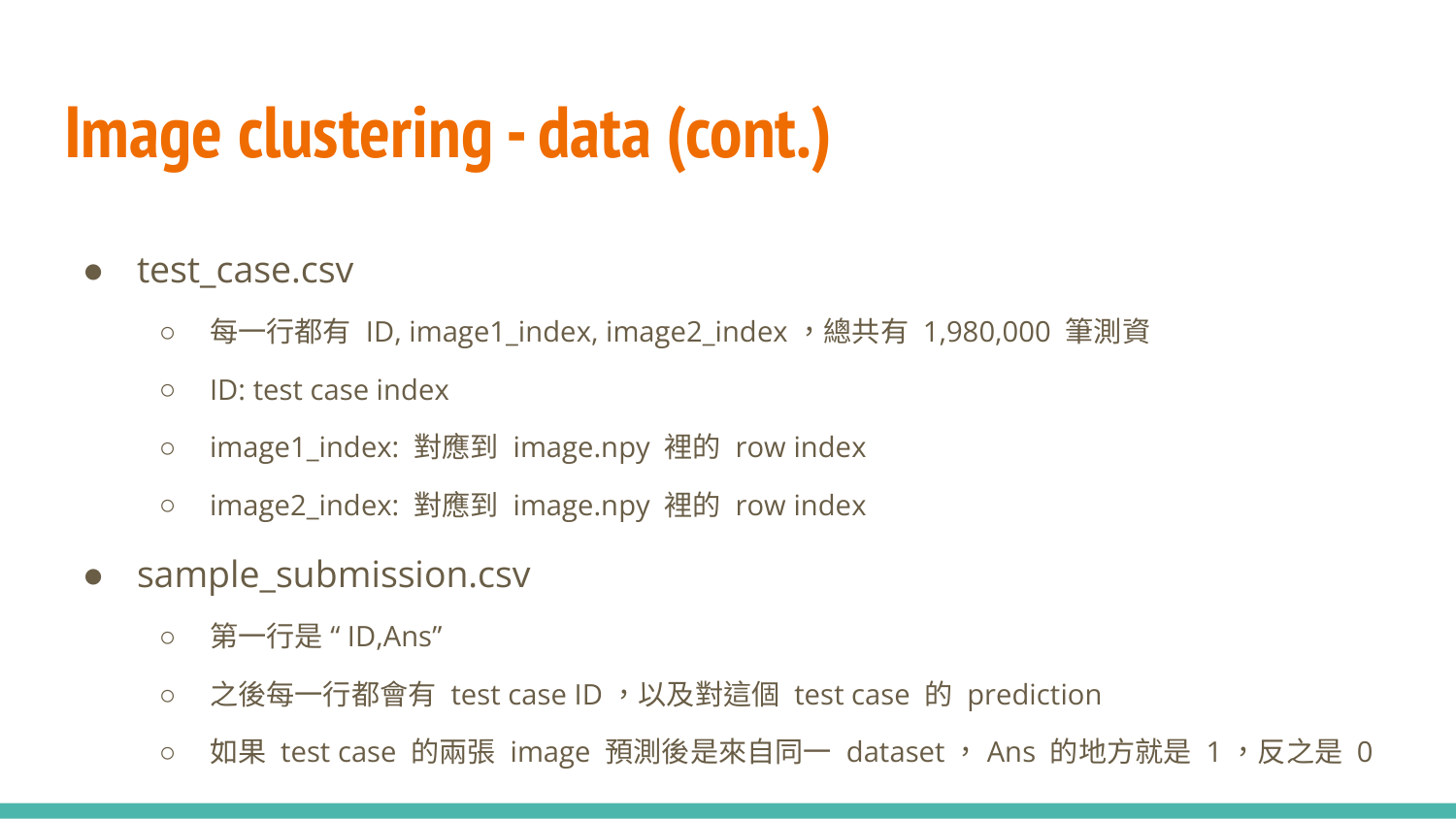

# Image clustering - data (cont.)
test_case.csv
每一行都有 ID, image1_index, image2_index，總共有 1,980,000 筆測資
ID: test case index
image1_index: 對應到 image.npy 裡的 row index
image2_index: 對應到 image.npy 裡的 row index
sample_submission.csv
第一行是 “ID,Ans”
之後每一行都會有 test case ID，以及對這個 test case 的 prediction
如果 test case 的兩張 image 預測後是來自同一 dataset，Ans 的地方就是 1，反之是 0